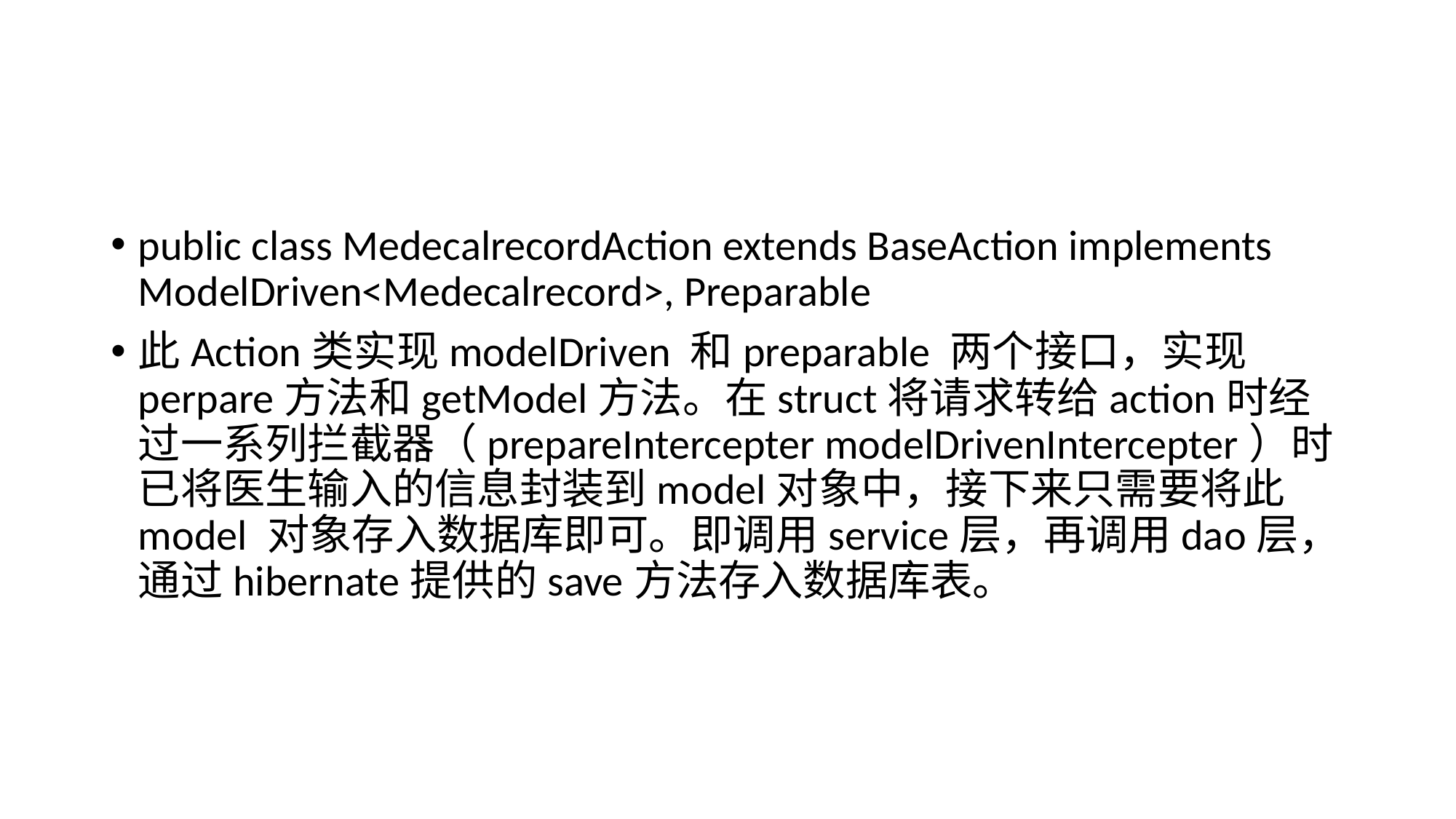

#
public class MedecalrecordAction extends BaseAction implements ModelDriven<Medecalrecord>, Preparable
此Action类实现modelDriven 和preparable 两个接口，实现perpare方法和getModel方法。在struct将请求转给action时经过一系列拦截器（prepareIntercepter modelDrivenIntercepter）时已将医生输入的信息封装到model对象中，接下来只需要将此model 对象存入数据库即可。即调用service层，再调用dao层，通过hibernate提供的save方法存入数据库表。